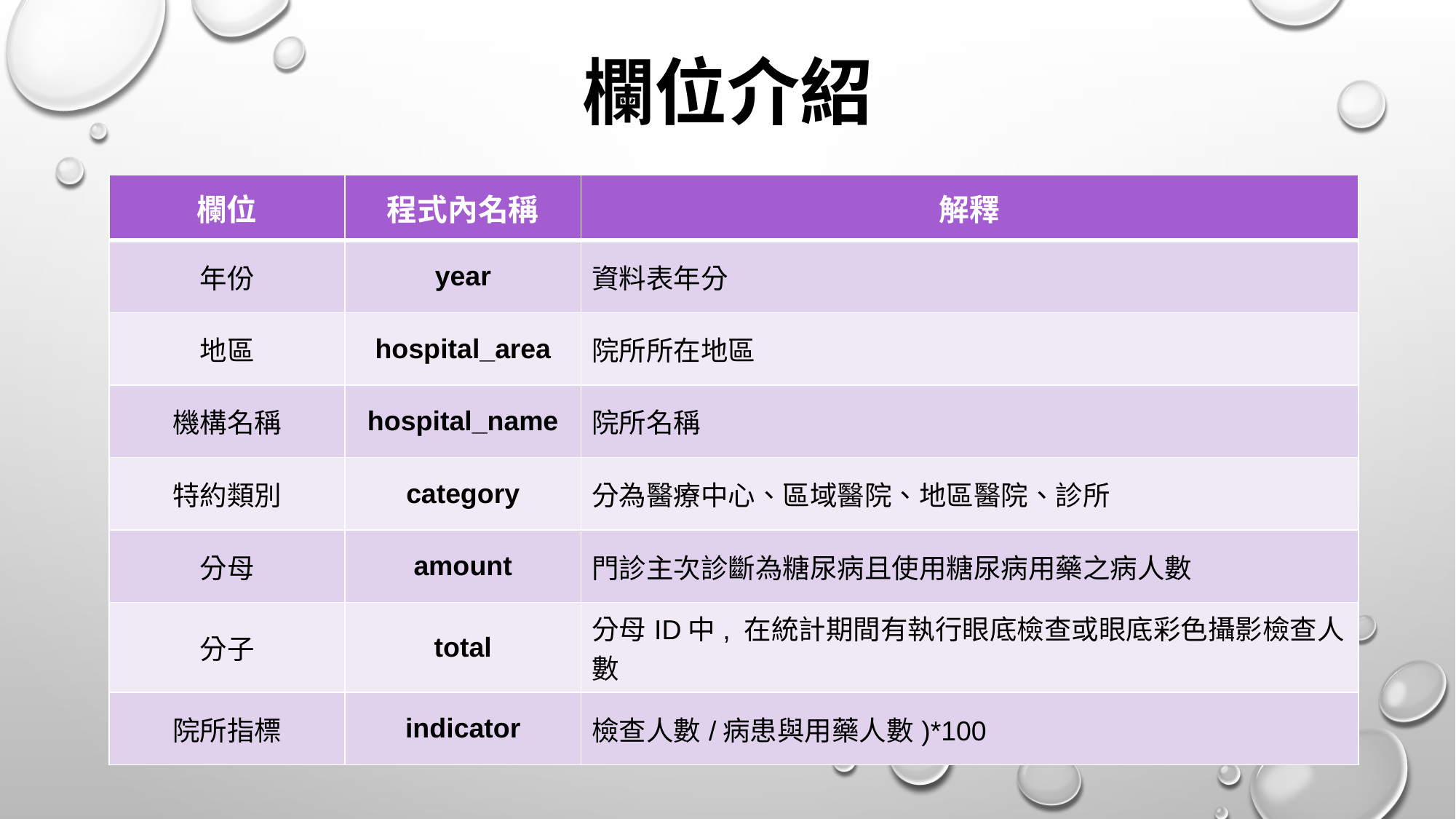

# 欄位介紹
| 欄位 | 程式內名稱 | 解釋 |
| --- | --- | --- |
| 年份 | year | 資料表年分 |
| 地區 | hospital\_area | 院所所在地區 |
| 機構名稱 | hospital\_name | 院所名稱 |
| 特約類別 | category | 分為醫療中心、區域醫院、地區醫院、診所 |
| 分母 | amount | 門診主次診斷為糖尿病且使用糖尿病用藥之病人數 |
| 分子 | total | 分母ID中, 在統計期間有執行眼底檢查或眼底彩色攝影檢查人數 |
| 院所指標 | indicator | 檢查人數/病患與用藥人數)\*100 |